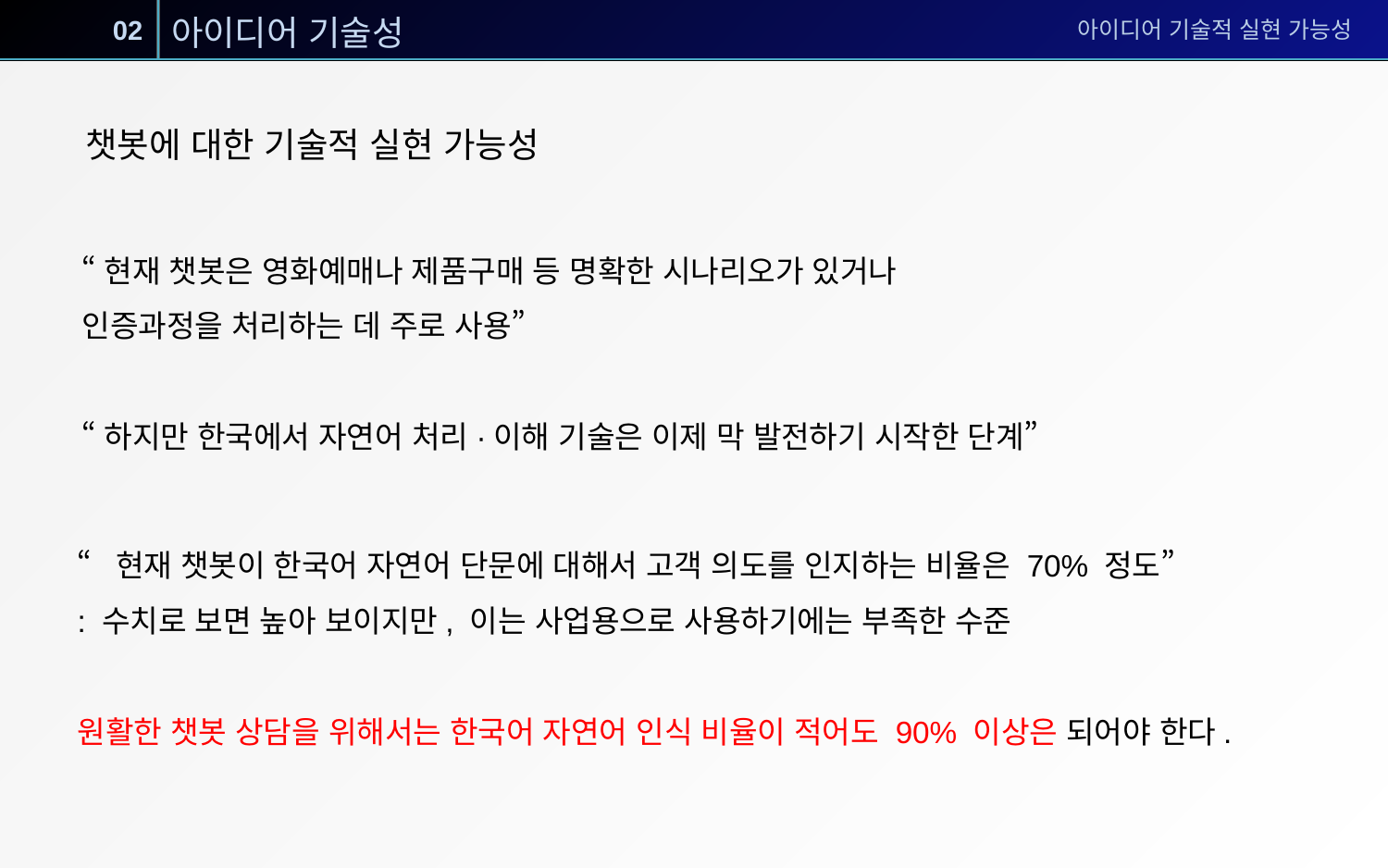

아이디어 기술성
02
아이디어 기술적 실현 가능성
 챗봇에 대한 기술적 실현 가능성
“현재 챗봇은 영화예매나 제품구매 등 명확한 시나리오가 있거나
인증과정을 처리하는 데 주로 사용”

“하지만 한국에서 자연어 처리·이해 기술은 이제 막 발전하기 시작한 단계”

“현재 챗봇이 한국어 자연어 단문에 대해서 고객 의도를 인지하는 비율은 70% 정도”
: 수치로 보면 높아 보이지만, 이는 사업용으로 사용하기에는 부족한 수준
원활한 챗봇 상담을 위해서는 한국어 자연어 인식 비율이 적어도 90% 이상은 되어야 한다.